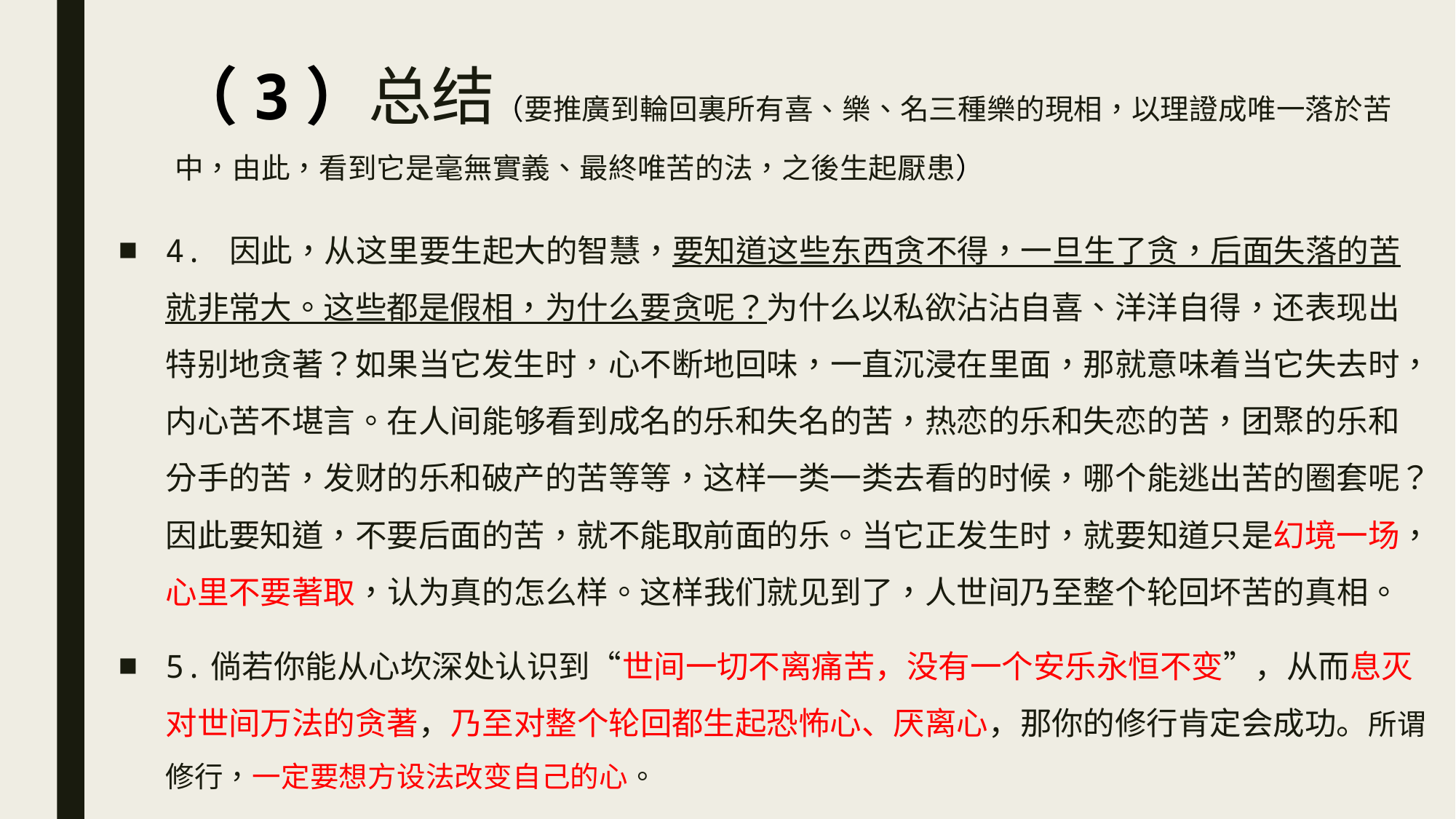

# （3）总结（要推廣到輪回裏所有喜、樂、名三種樂的現相，以理證成唯一落於苦中，由此，看到它是毫無實義、最終唯苦的法，之後生起厭患）
4. 因此，从这里要生起大的智慧，要知道这些东西贪不得，一旦生了贪，后面失落的苦就非常大。这些都是假相，为什么要贪呢？为什么以私欲沾沾自喜、洋洋自得，还表现出特别地贪著？如果当它发生时，心不断地回味，一直沉浸在里面，那就意味着当它失去时，内心苦不堪言。在人间能够看到成名的乐和失名的苦，热恋的乐和失恋的苦，团聚的乐和分手的苦，发财的乐和破产的苦等等，这样一类一类去看的时候，哪个能逃出苦的圈套呢？因此要知道，不要后面的苦，就不能取前面的乐。当它正发生时，就要知道只是幻境一场，心里不要著取，认为真的怎么样。这样我们就见到了，人世间乃至整个轮回坏苦的真相。
5.倘若你能从心坎深处认识到“世间一切不离痛苦，没有一个安乐永恒不变”，从而息灭对世间万法的贪著，乃至对整个轮回都生起恐怖心、厌离心，那你的修行肯定会成功。所谓修行，一定要想方设法改变自己的心。